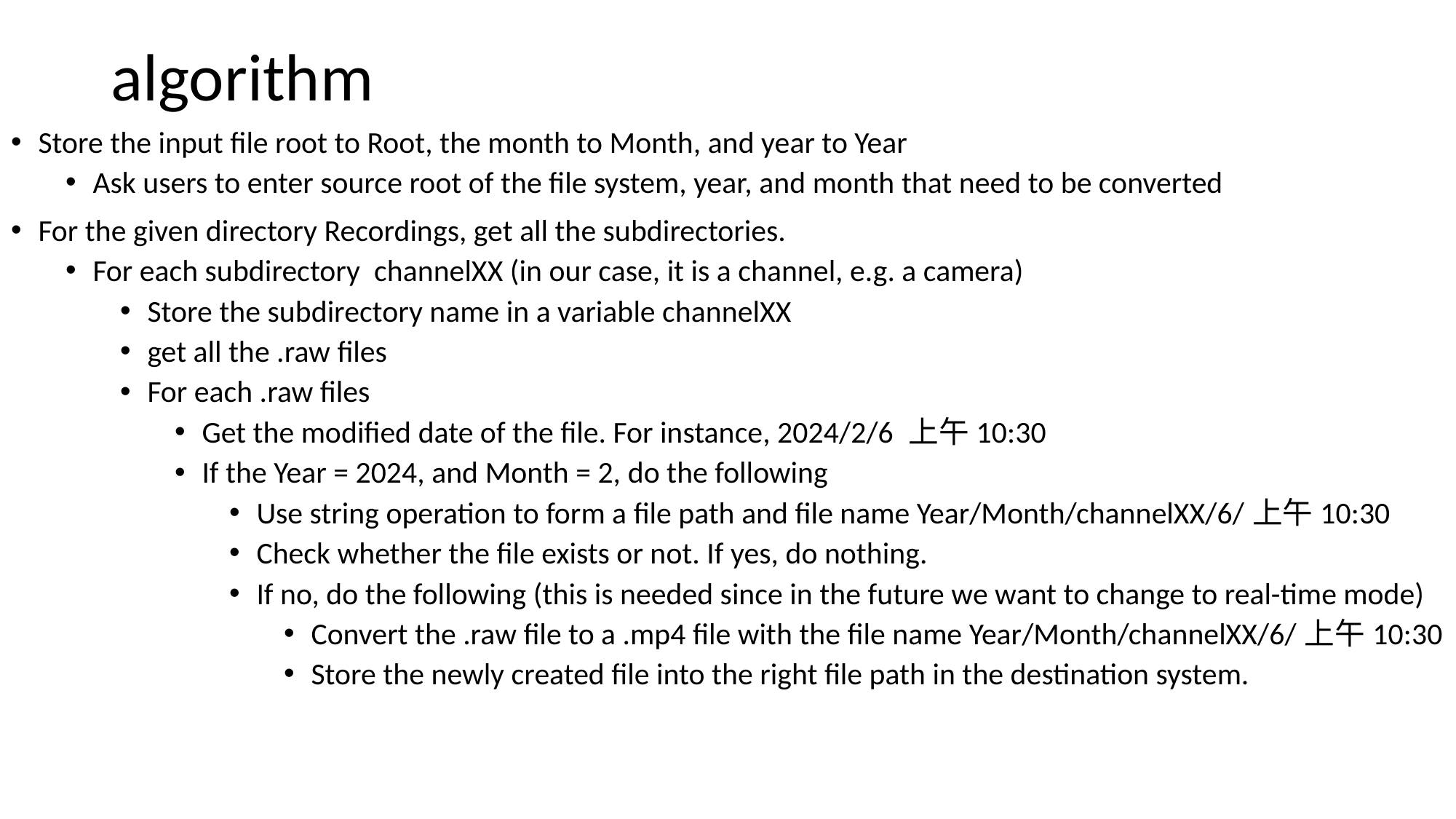

# algorithm
Store the input file root to Root, the month to Month, and year to Year
Ask users to enter source root of the file system, year, and month that need to be converted
For the given directory Recordings, get all the subdirectories.
For each subdirectory  channelXX (in our case, it is a channel, e.g. a camera)
Store the subdirectory name in a variable channelXX
get all the .raw files
For each .raw files
Get the modified date of the file. For instance, 2024/2/6 上午10:30
If the Year = 2024, and Month = 2, do the following
Use string operation to form a file path and file name Year/Month/channelXX/6/上午10:30
Check whether the file exists or not. If yes, do nothing.
If no, do the following (this is needed since in the future we want to change to real-time mode)
Convert the .raw file to a .mp4 file with the file name Year/Month/channelXX/6/上午10:30
Store the newly created file into the right file path in the destination system.